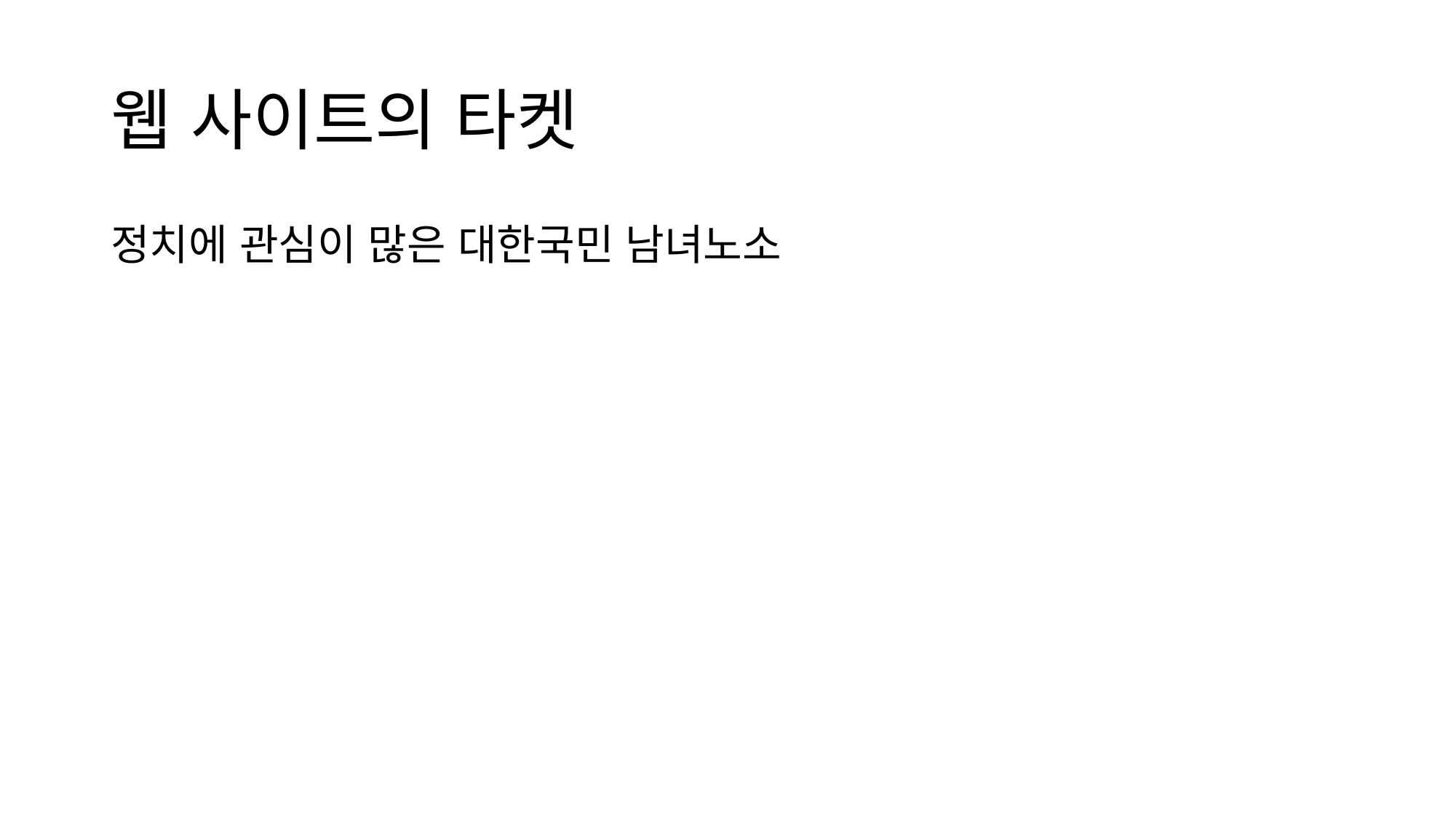

# 웹 사이트의 타켓
정치에 관심이 많은 대한국민 남녀노소